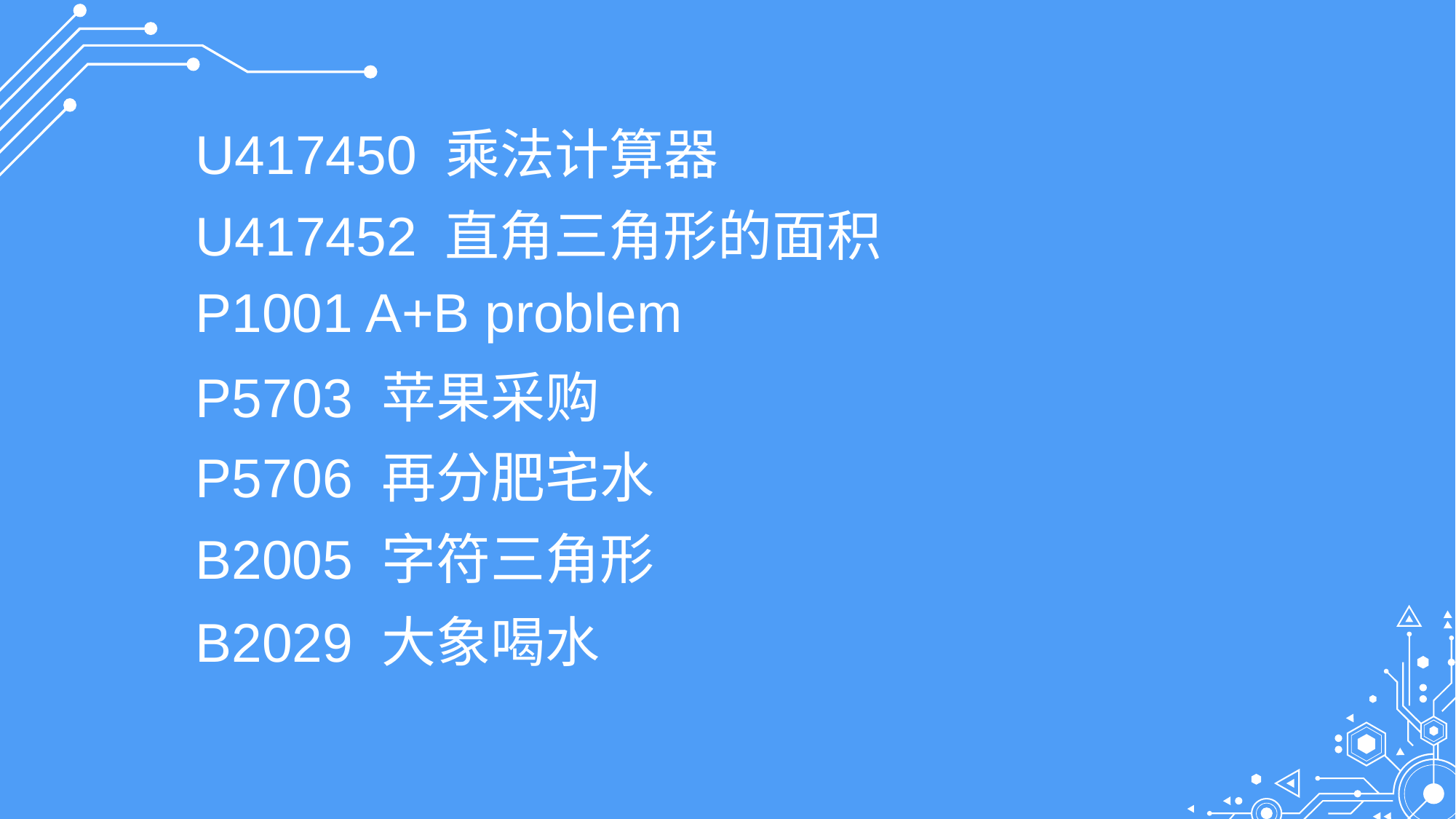

U417450 乘法计算器
U417452 直角三角形的面积
P1001 A+B problem
P5703 苹果采购
P5706 再分肥宅水
B2005 字符三角形
B2029 大象喝水